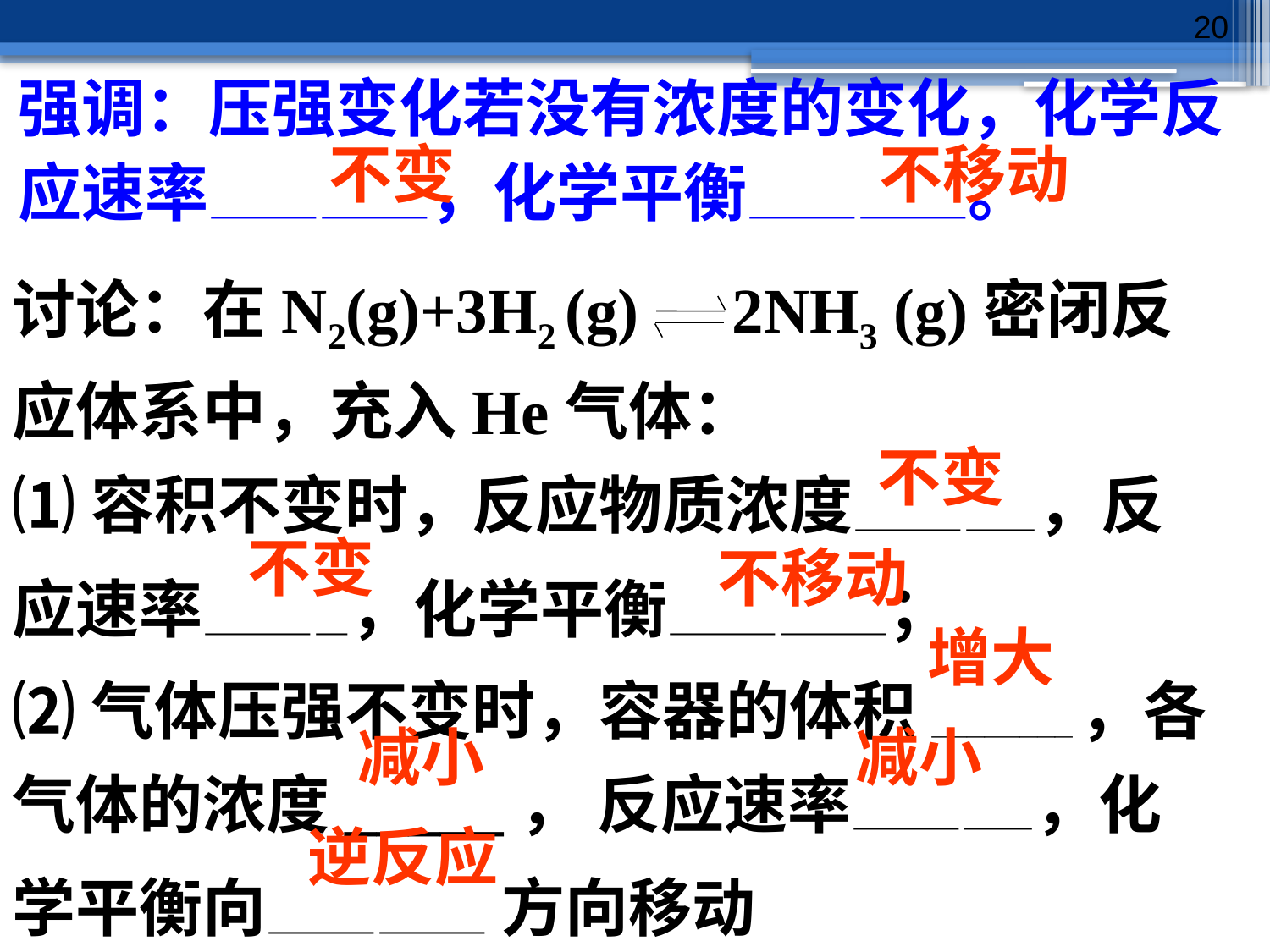

20
强调：压强变化若没有浓度的变化，化学反应速率——————，化学平衡——————。
不变
不移动
讨论：在N2(g)+3H2 (g)          2NH3 (g)密闭反应体系中，充入He气体：
⑴容积不变时，反应物质浓度—————，反应速率————，化学平衡——————；
⑵气体压强不变时，容器的体积________，各气体的浓度_____， 反应速率—————，化学平衡向—————— 方向移动

不变
不变
不移动
增大
减小
减小
逆反应